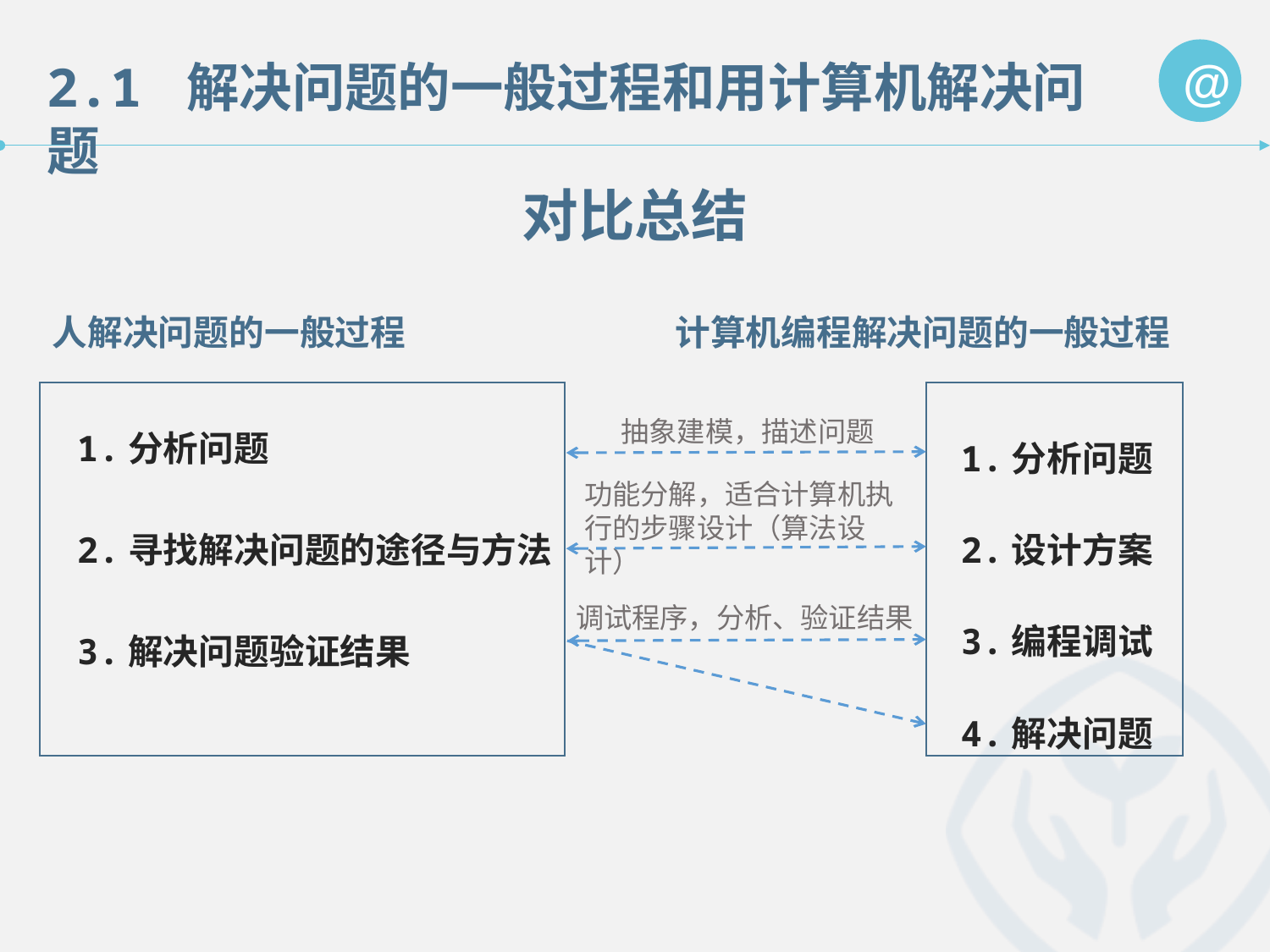

对比总结
计算机编程解决问题的一般过程
人解决问题的一般过程
 1.分析问题
 2.设计方案
 3.编程调试
 4.解决问题

抽象建模，描述问题
 1.分析问题

 2.寻找解决问题的途径与方法

 3.解决问题验证结果
功能分解，适合计算机执行的步骤设计（算法设计）
调试程序，分析、验证结果